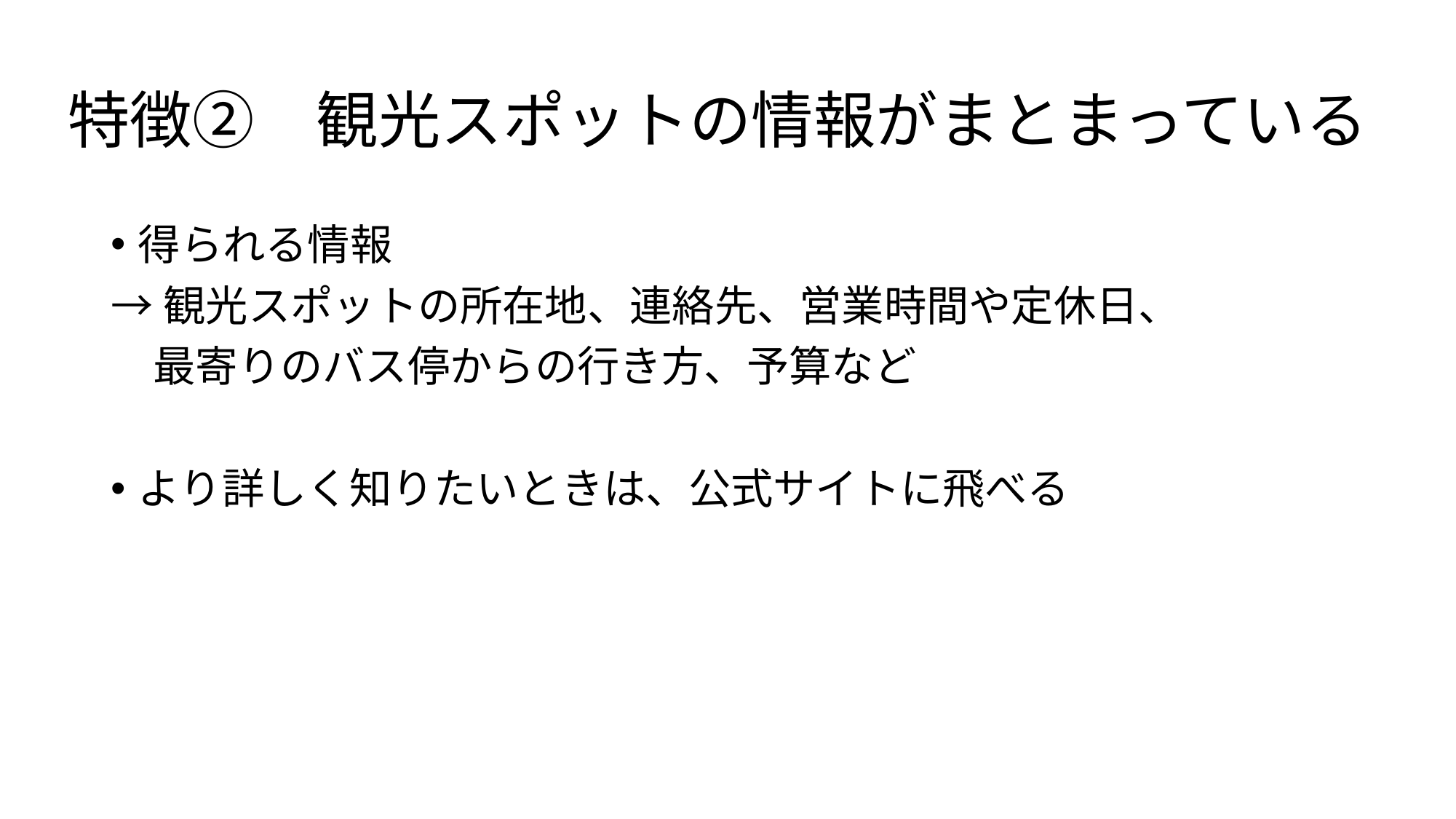

# 特徴②　観光スポットの情報がまとまっている
得られる情報
→観光スポットの所在地、連絡先、営業時間や定休日、
　最寄りのバス停からの行き方、予算など

より詳しく知りたいときは、公式サイトに飛べる